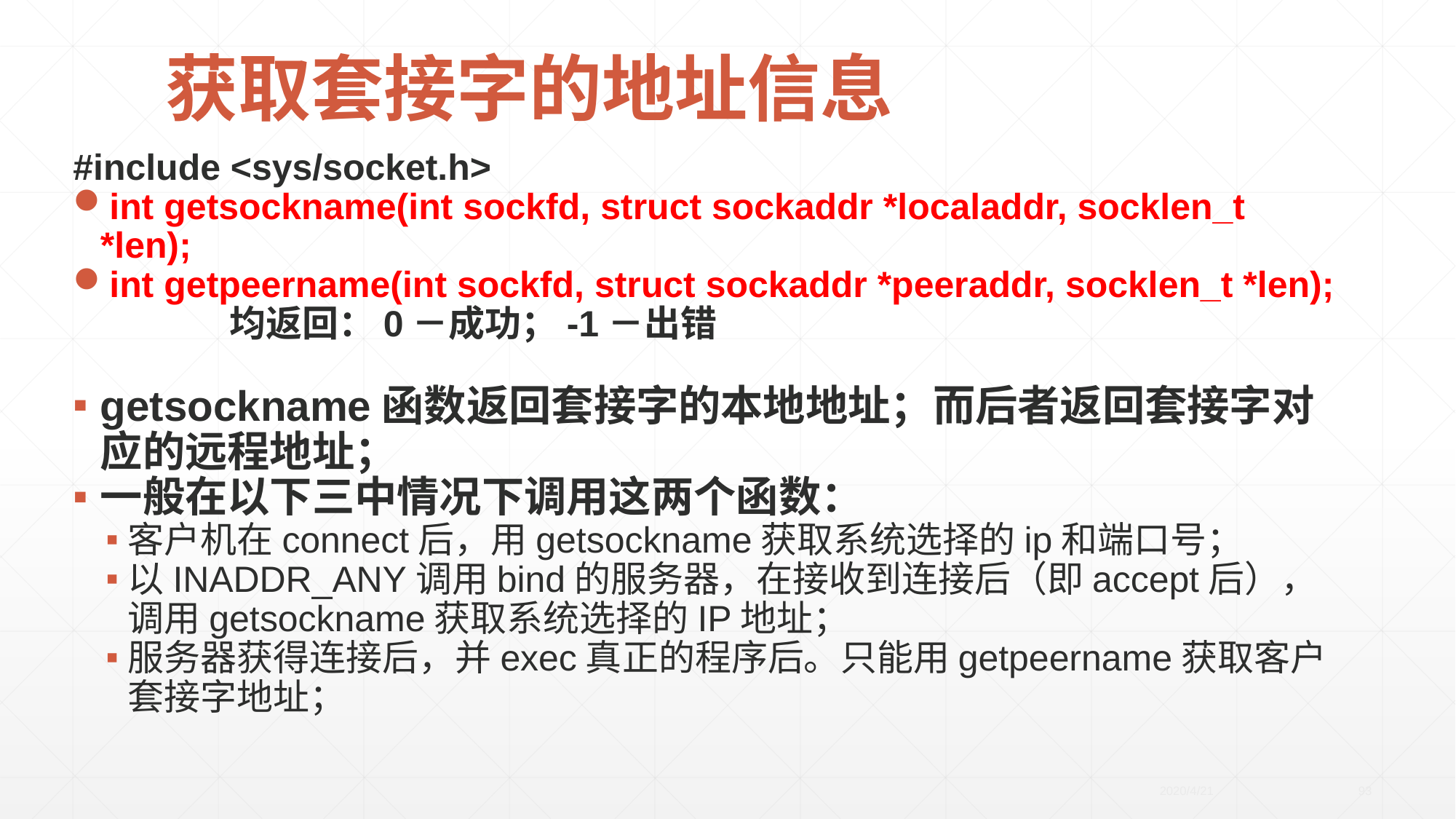

# 获取套接字的地址信息
#include <sys/socket.h>
int getsockname(int sockfd, struct sockaddr *localaddr, socklen_t *len);
int getpeername(int sockfd, struct sockaddr *peeraddr, socklen_t *len);
                  均返回：0－成功；-1－出错

getsockname函数返回套接字的本地地址；而后者返回套接字对应的远程地址；
一般在以下三中情况下调用这两个函数：
客户机在connect后，用getsockname获取系统选择的ip和端口号；
以INADDR_ANY调用bind的服务器，在接收到连接后（即accept后），调用getsockname获取系统选择的IP地址；
服务器获得连接后，并exec真正的程序后。只能用getpeername获取客户套接字地址；
2020/4/21
93